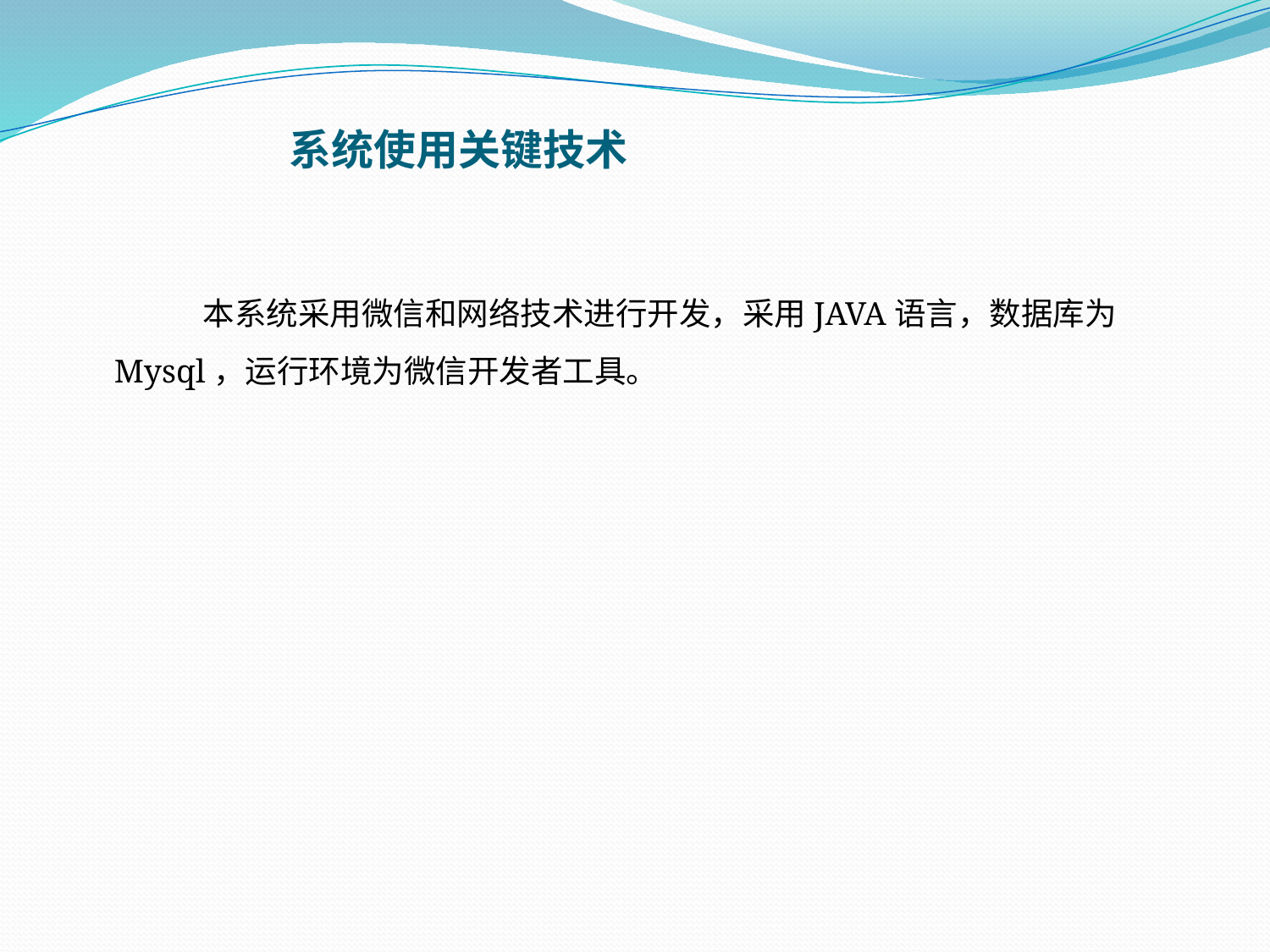

# 系统使用关键技术
　　　　本系统采用微信和网络技术进行开发，采用JAVA语言，数据库为Mysql，运行环境为微信开发者工具。